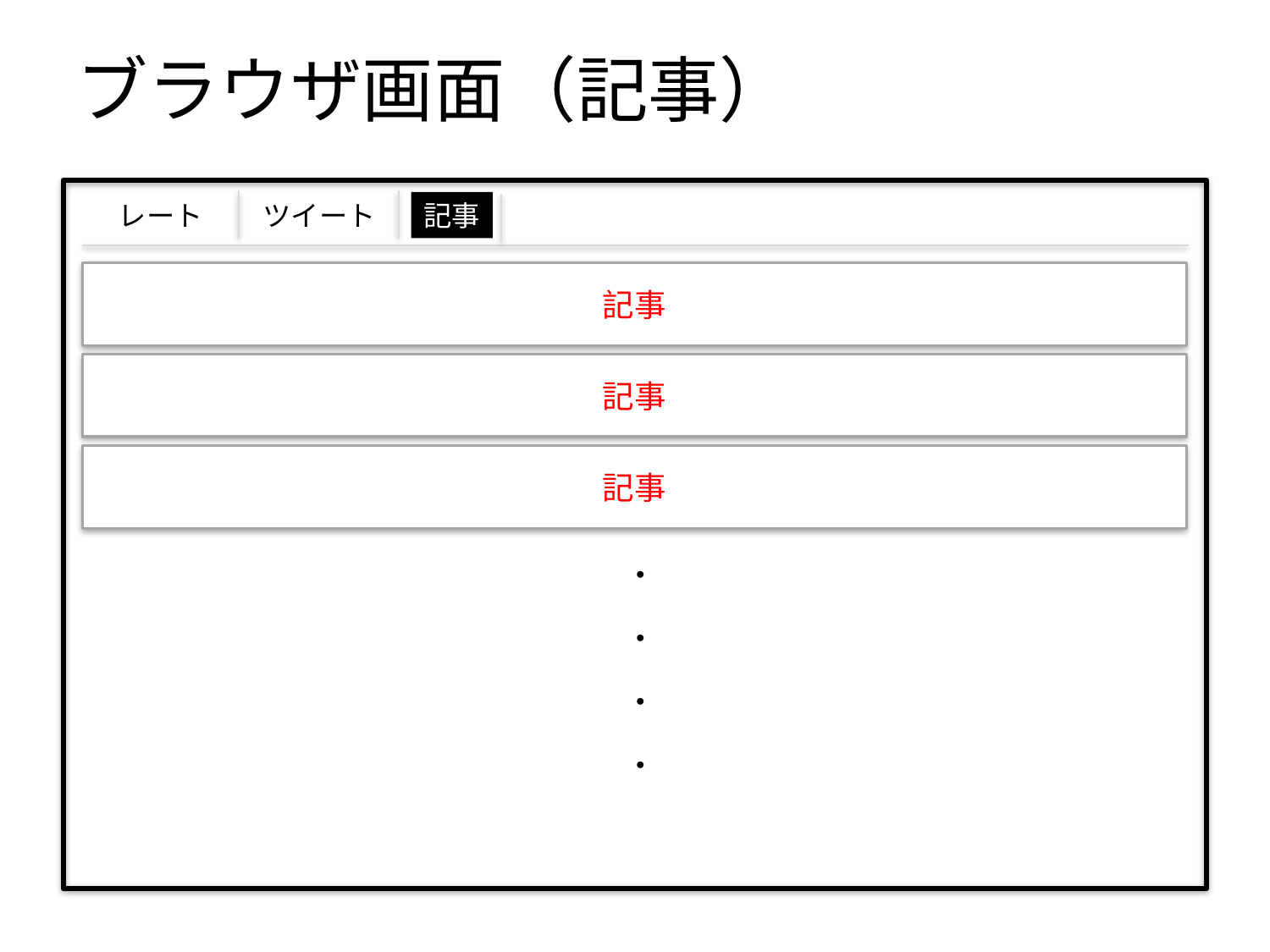

# ブラウザ画面（記事）

レート
ツイート
記事
記事
記事
記事
・　・　・　・